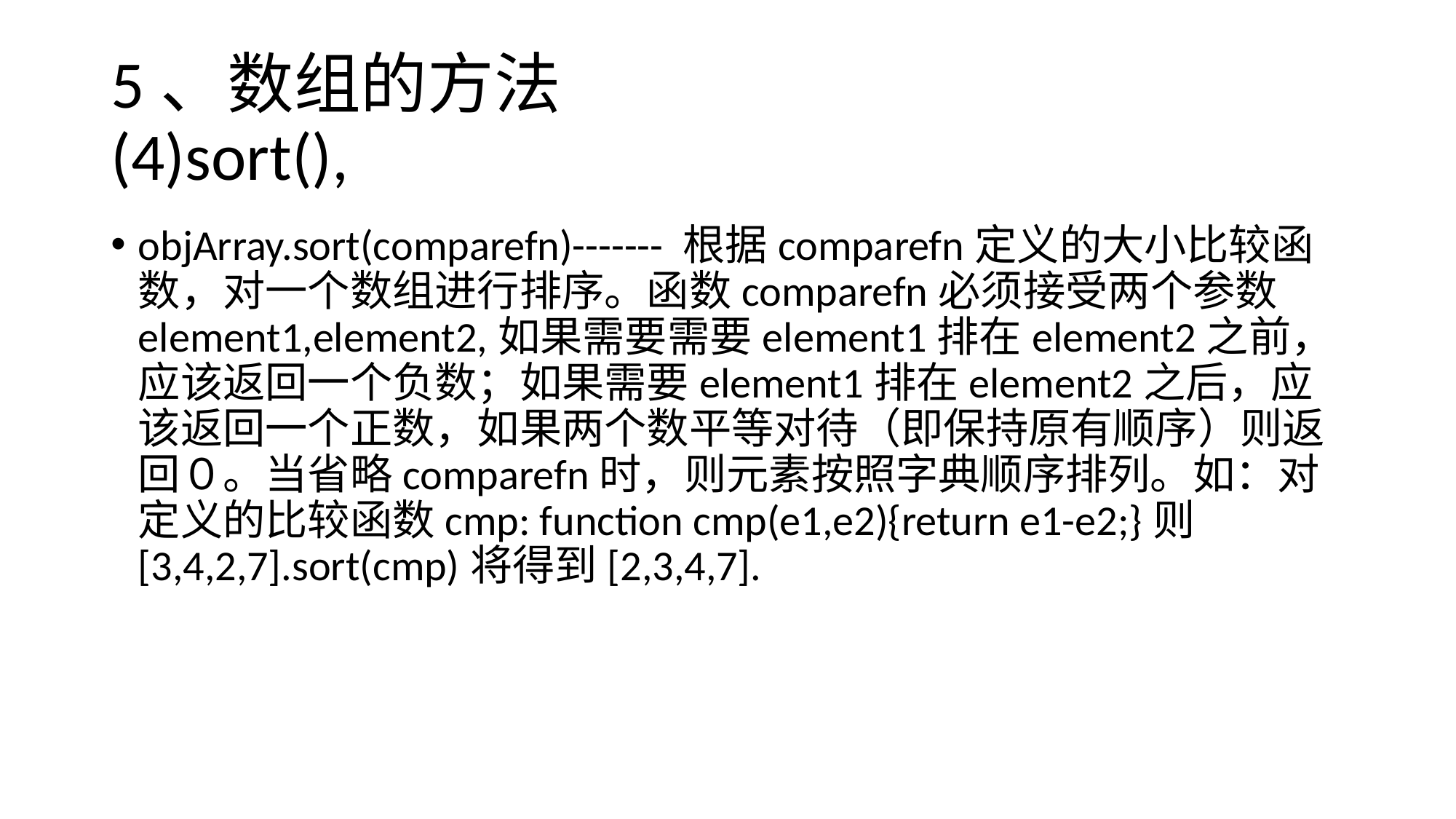

# 5、数组的方法 (4)sort(),
objArray.sort(comparefn)------- 根据comparefn定义的大小比较函数，对一个数组进行排序。函数comparefn必须接受两个参数element1,element2,如果需要需要element1排在element2之前，应该返回一个负数；如果需要element1排在element2之后，应该返回一个正数，如果两个数平等对待（即保持原有顺序）则返回０。当省略comparefn时，则元素按照字典顺序排列。如：对定义的比较函数cmp: function cmp(e1,e2){return e1-e2;}则[3,4,2,7].sort(cmp)将得到[2,3,4,7].